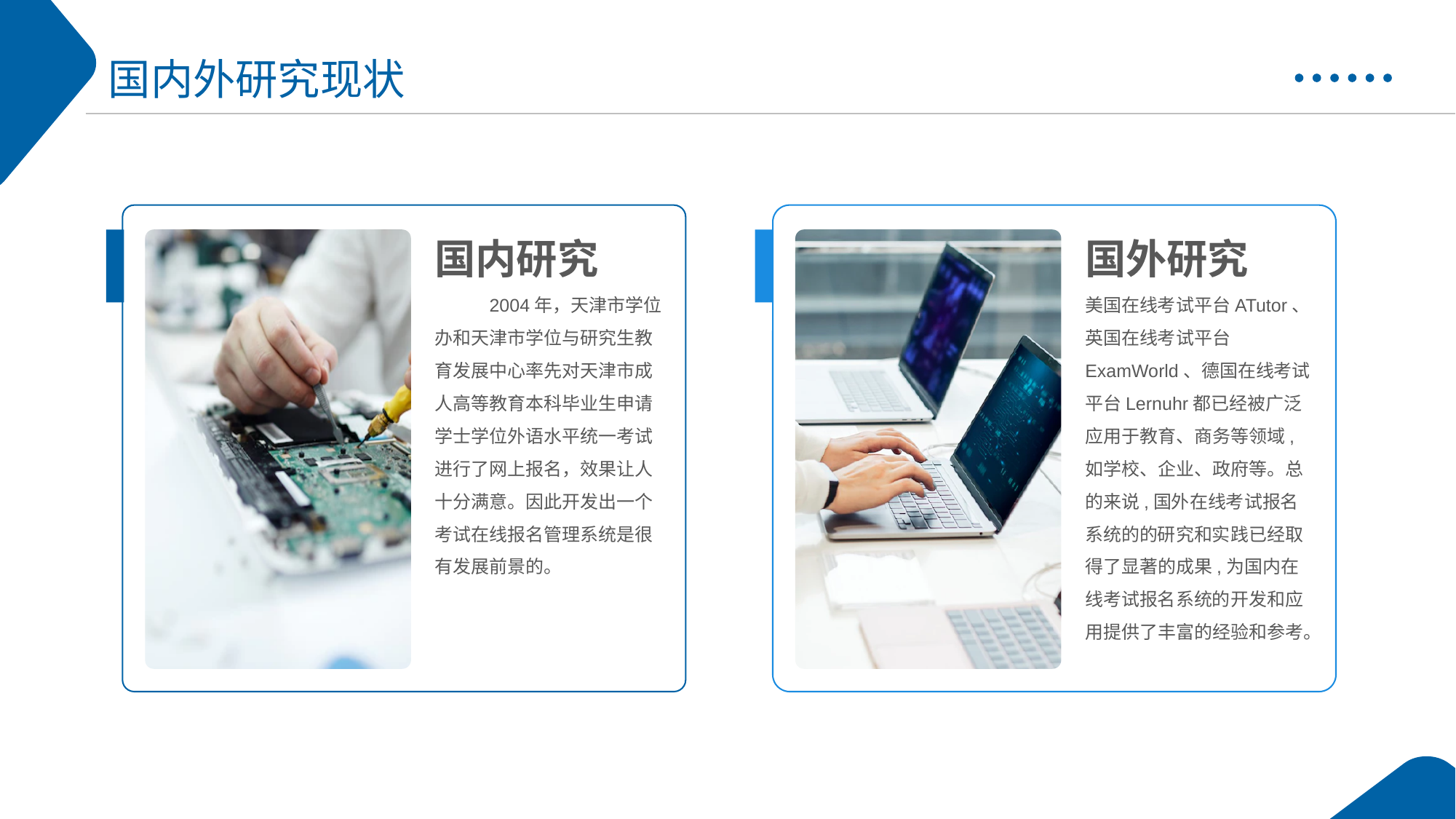

国内外研究现状

国内研究
国外研究

2004年，天津市学位办和天津市学位与研究生教育发展中心率先对天津市成人高等教育本科毕业生申请学士学位外语水平统一考试进行了网上报名，效果让人十分满意。因此开发出一个考试在线报名管理系统是很有发展前景的。
美国在线考试平台ATutor、英国在线考试平台ExamWorld、德国在线考试平台Lernuhr都已经被广泛应用于教育、商务等领域,如学校、企业、政府等。总的来说,国外在线考试报名系统的的研究和实践已经取得了显著的成果,为国内在线考试报名系统的开发和应用提供了丰富的经验和参考。